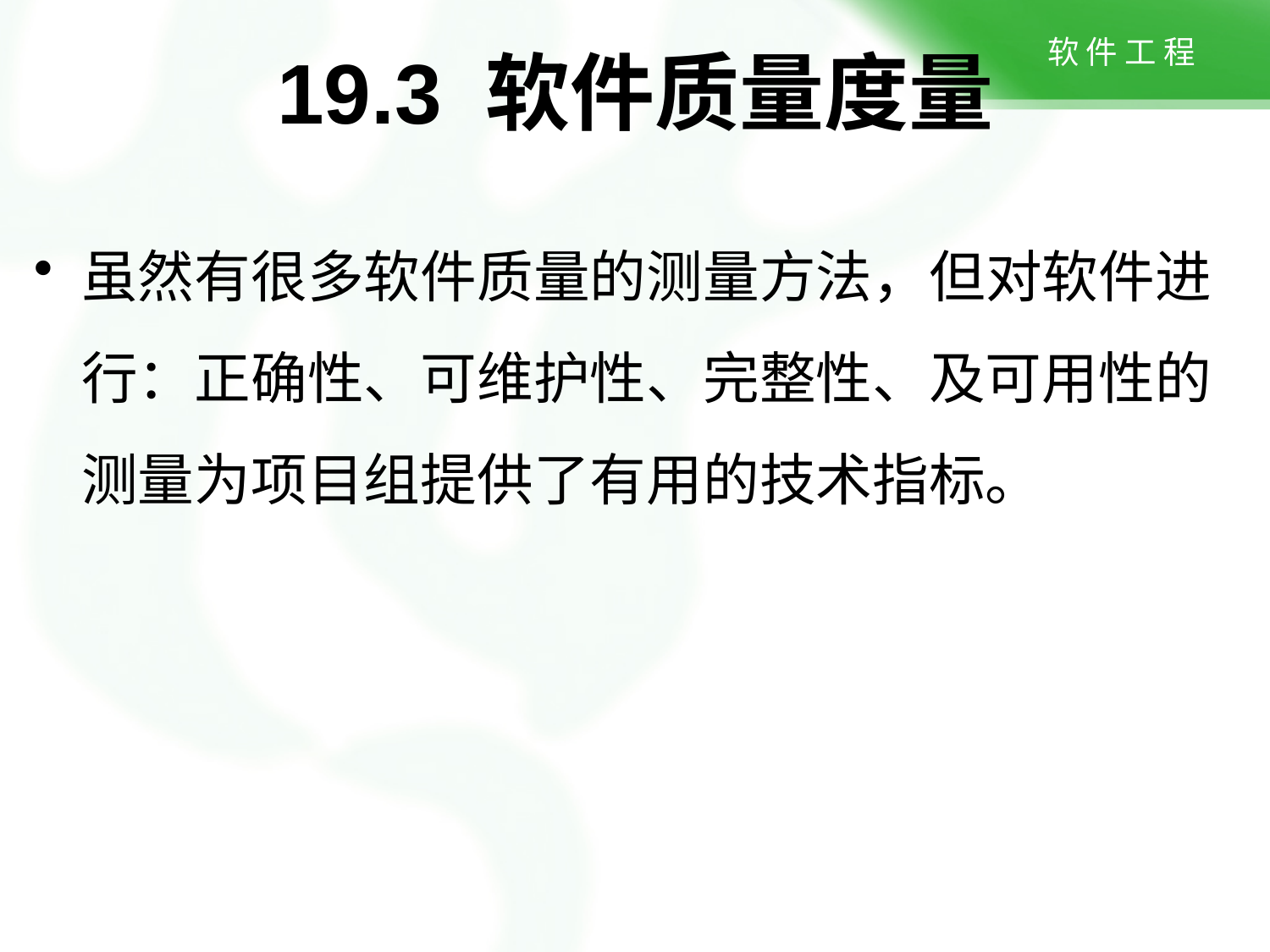

# 19.3 软件质量度量
虽然有很多软件质量的测量方法，但对软件进行：正确性、可维护性、完整性、及可用性的测量为项目组提供了有用的技术指标。